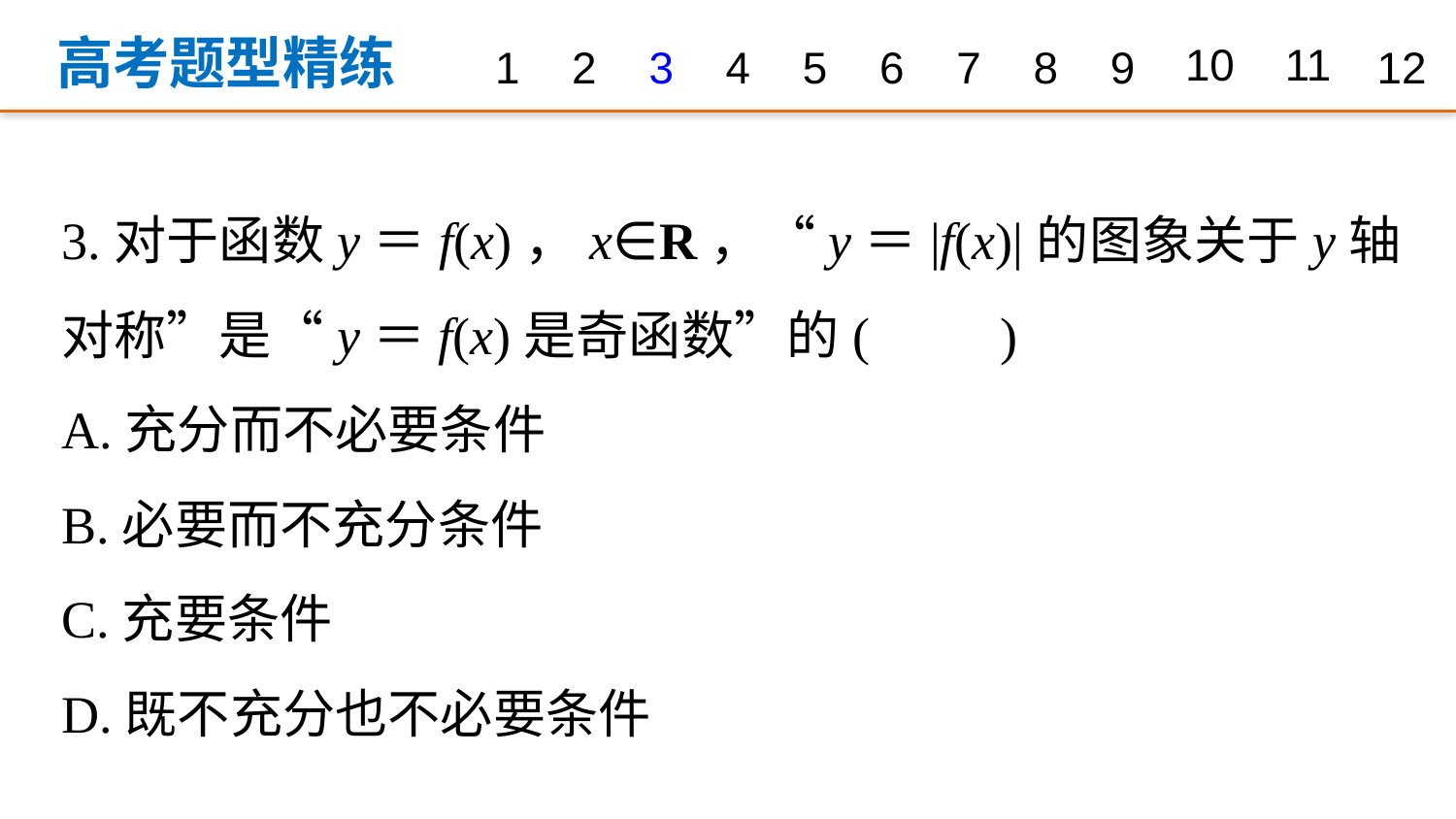

高考题型精练
1
2
3
4
5
6
7
8
9
10
11
12
3.对于函数y＝f(x)，x∈R，“y＝|f(x)|的图象关于y轴对称”是“y＝f(x)是奇函数”的(　　)
A.充分而不必要条件
B.必要而不充分条件
C.充要条件
D.既不充分也不必要条件